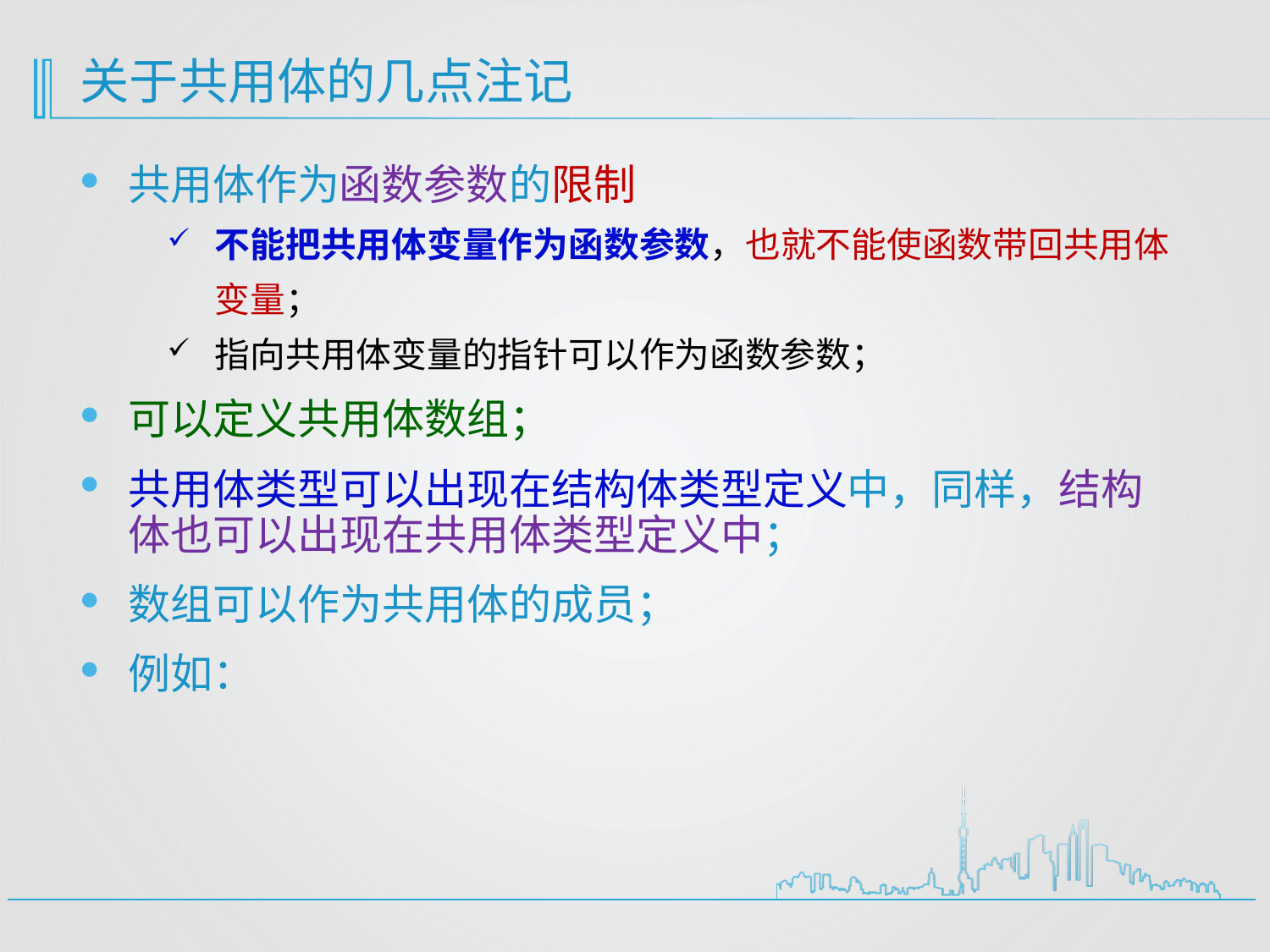

# 关于共用体的几点注记
共用体作为函数参数的限制
不能把共用体变量作为函数参数，也就不能使函数带回共用体变量；
指向共用体变量的指针可以作为函数参数；
可以定义共用体数组；
共用体类型可以出现在结构体类型定义中，同样，结构体也可以出现在共用体类型定义中；
数组可以作为共用体的成员；
例如：